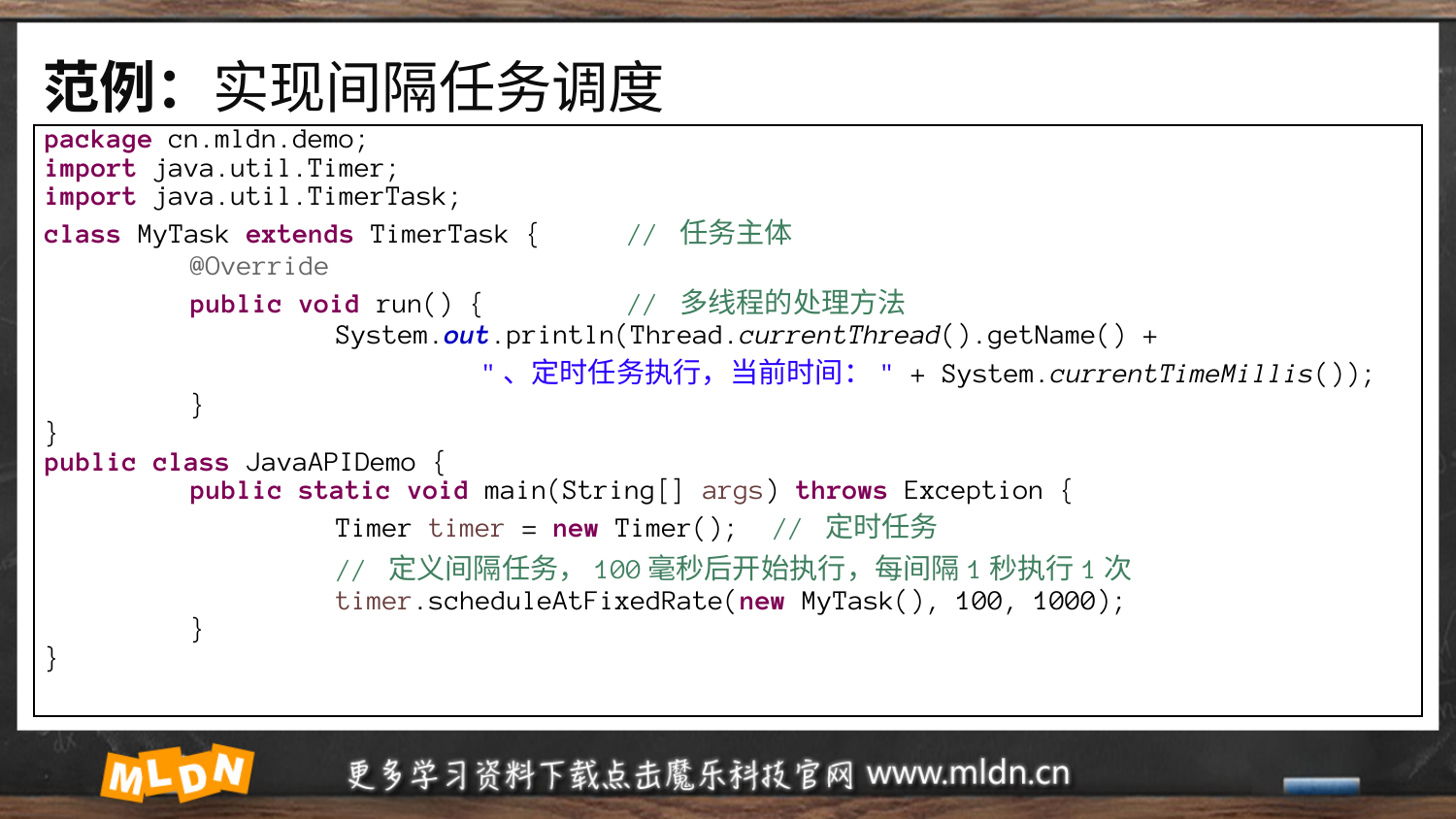

# 范例：实现间隔任务调度
| package cn.mldn.demo; import java.util.Timer; import java.util.TimerTask; class MyTask extends TimerTask { // 任务主体 @Override public void run() { // 多线程的处理方法 System.out.println(Thread.currentThread().getName() + "、定时任务执行，当前时间：" + System.currentTimeMillis()); } } public class JavaAPIDemo { public static void main(String[] args) throws Exception { Timer timer = new Timer(); // 定时任务 // 定义间隔任务，100毫秒后开始执行，每间隔1秒执行1次 timer.scheduleAtFixedRate(new MyTask(), 100, 1000); } } |
| --- |